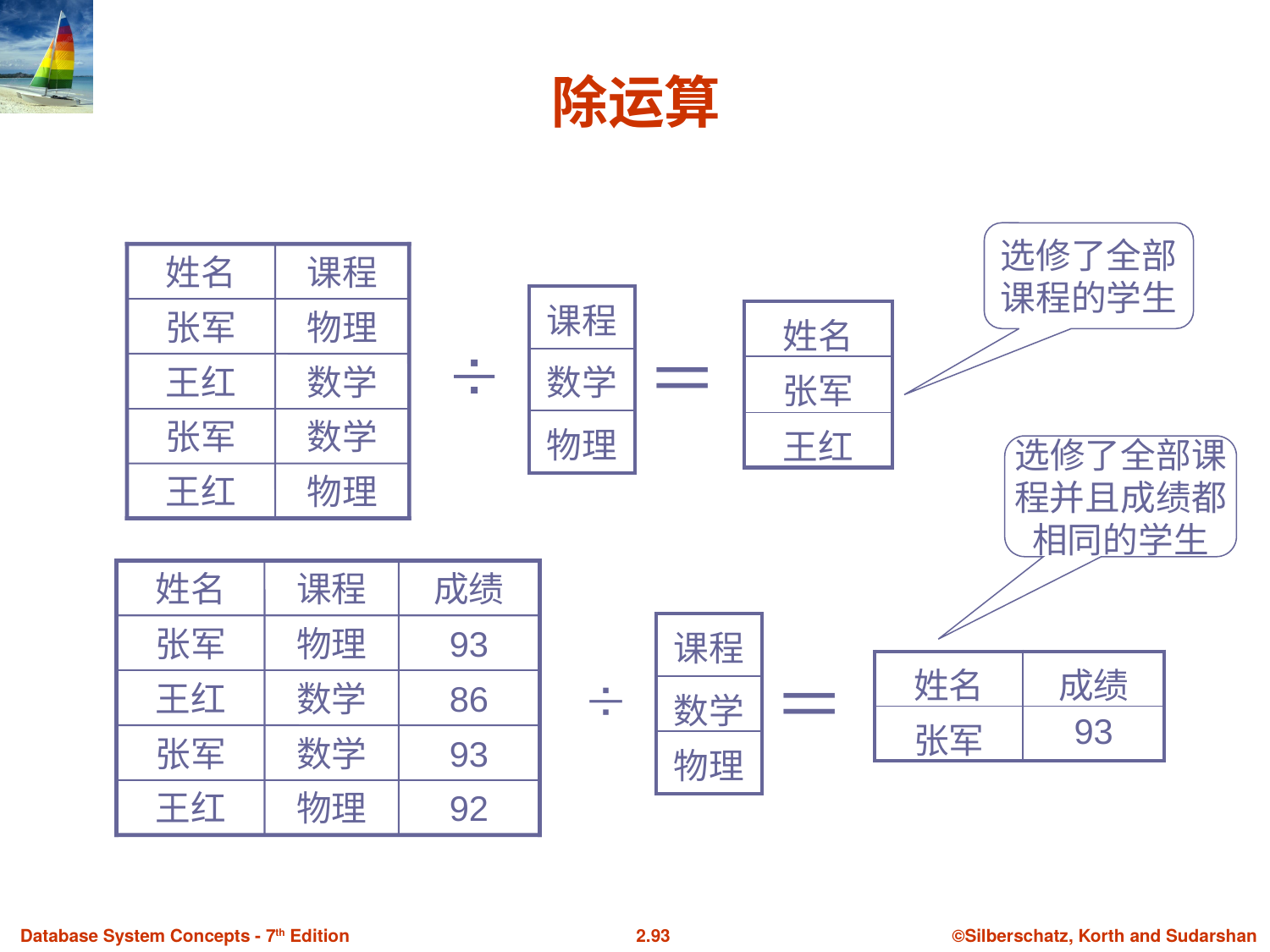

# 除运算
选修了全部课程的学生
姓名

课程

张军

物理
王红

数学
张军
数学
王红

物理

| 课程 |
| --- |
| 数学 |
| 物理 |
| 姓名 |
| --- |
| 张军 |
| 王红 |
÷
＝
选修了全部课程并且成绩都相同的学生
姓名

课程

成绩

张军

物理
93
王红
数学
86
张军

数学
93
王红

物理
92

| 课程 |
| --- |
| 数学 |
| 物理 |
| 姓名 | 成绩 |
| --- | --- |
| 张军 | 93 |
＝
÷